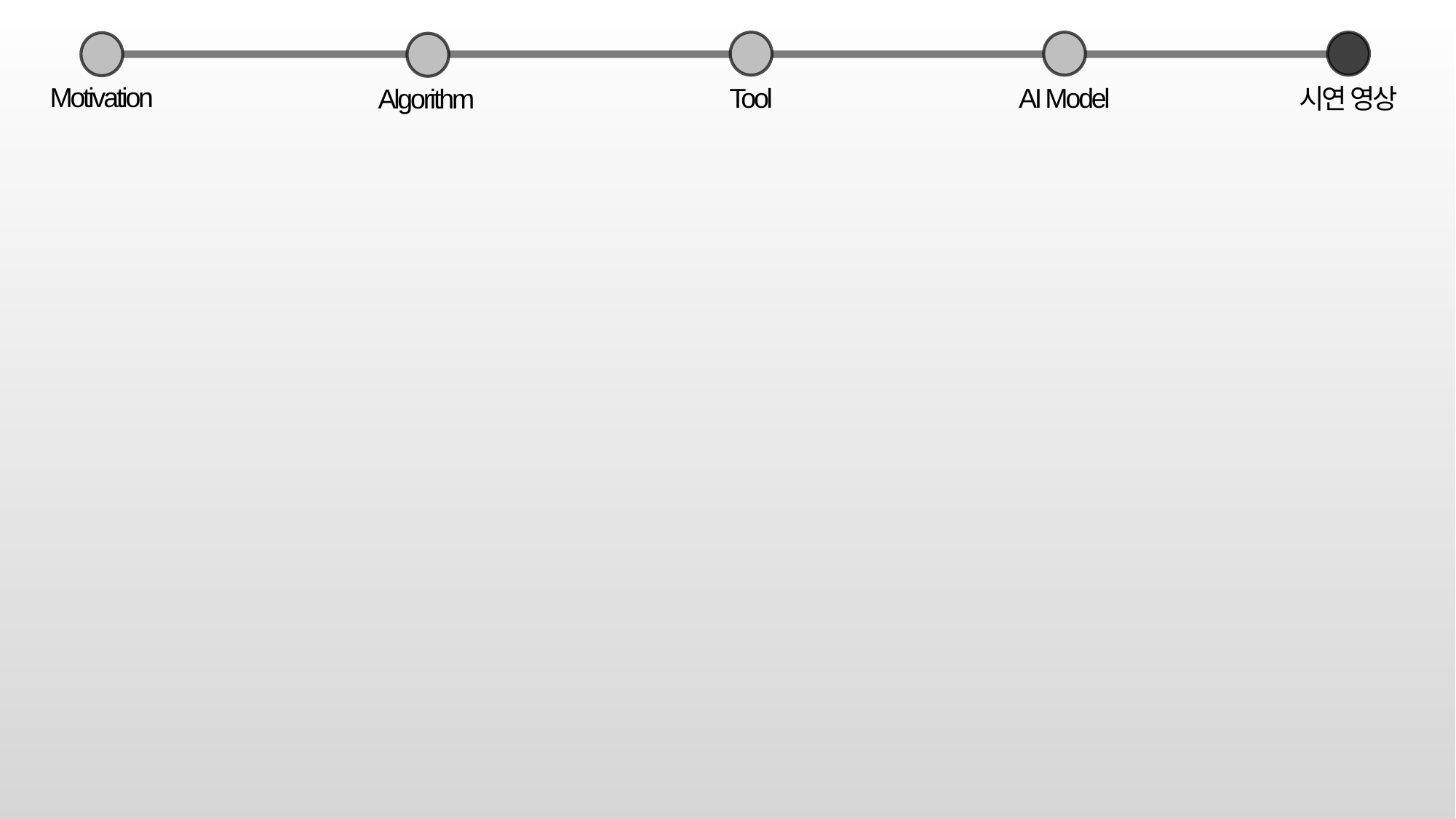

Motivation
AI Model
Tool
Algorithm
시연 영상